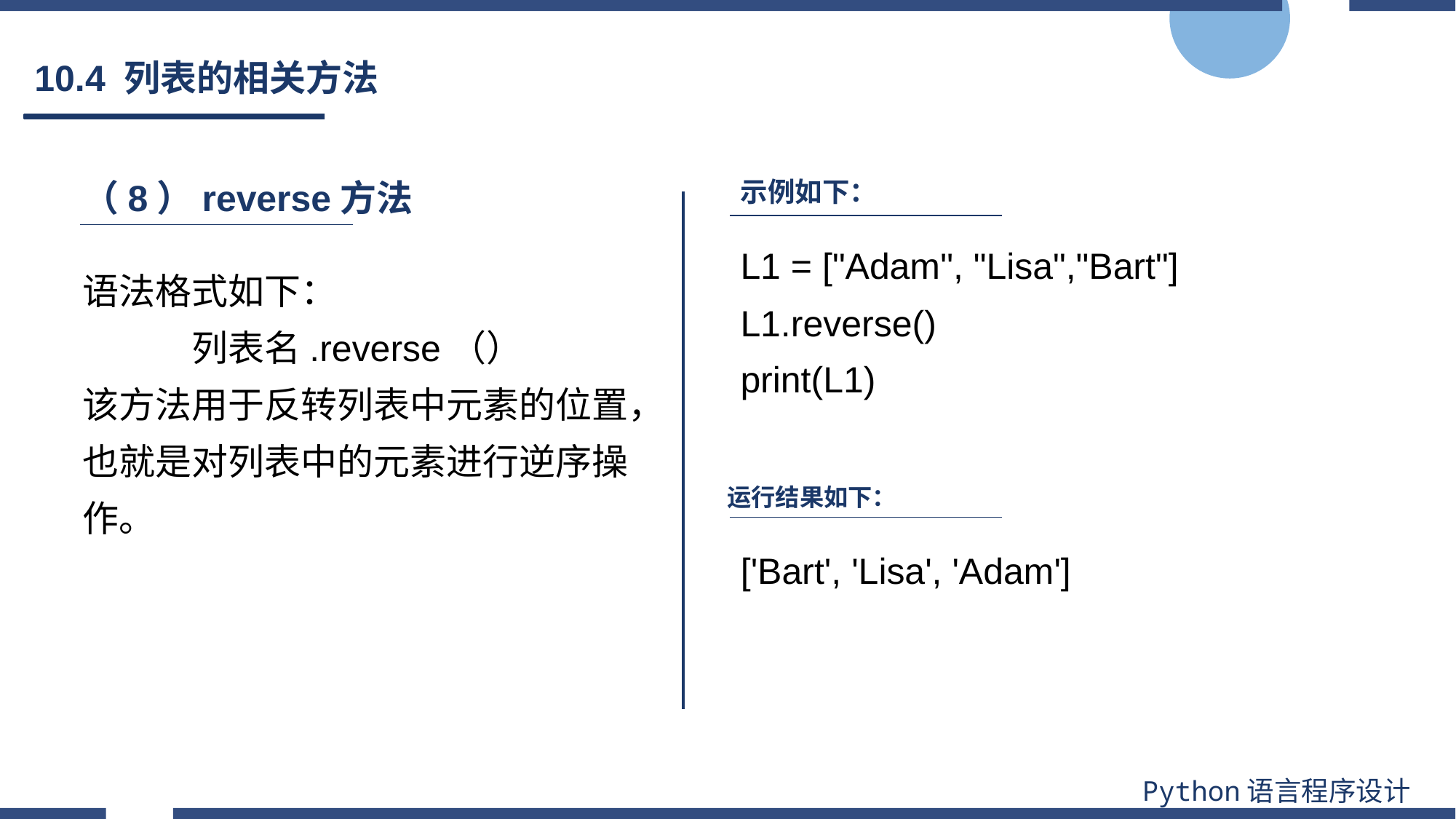

# 10.4 列表的相关方法
（8）reverse方法
示例如下：
L1 = ["Adam", "Lisa","Bart"]
L1.reverse()
print(L1)

语法格式如下：
	列表名.reverse（）
该方法用于反转列表中元素的位置，也就是对列表中的元素进行逆序操作。
运行结果如下：
['Bart', 'Lisa', 'Adam']